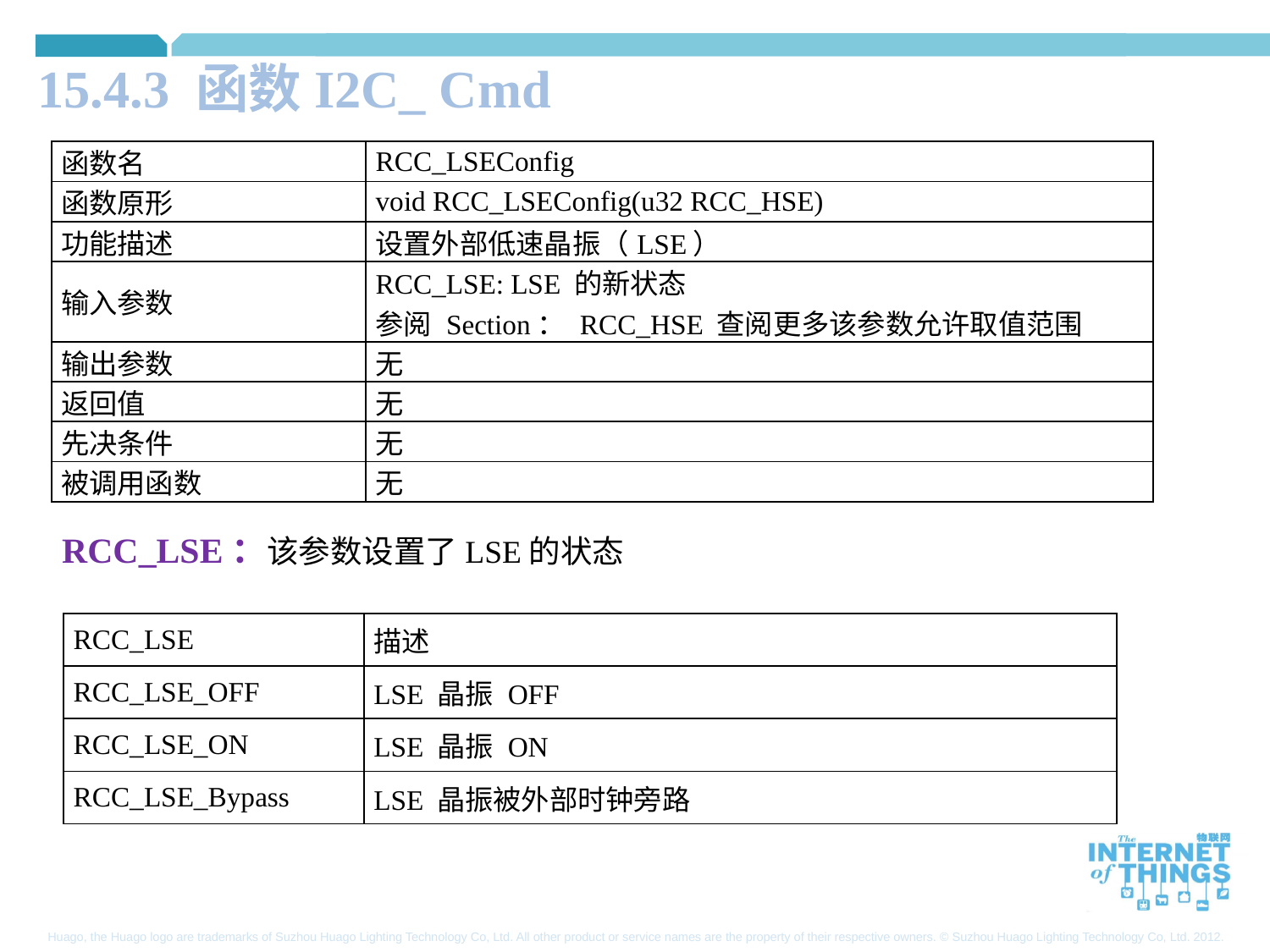

15.4.3 函数I2C_ Cmd
| 函数名 | RCC\_LSEConfig |
| --- | --- |
| 函数原形 | void RCC\_LSEConfig(u32 RCC\_HSE) |
| 功能描述 | 设置外部低速晶振（LSE） |
| 输入参数 | RCC\_LSE: LSE 的新状态 参阅 Section： RCC\_HSE 查阅更多该参数允许取值范围 |
| 输出参数 | 无 |
| 返回值 | 无 |
| 先决条件 | 无 |
| 被调用函数 | 无 |
RCC_LSE：该参数设置了LSE的状态
| RCC\_LSE | 描述 |
| --- | --- |
| RCC\_LSE\_OFF | LSE 晶振 OFF |
| RCC\_LSE\_ON | LSE 晶振 ON |
| RCC\_LSE\_Bypass | LSE 晶振被外部时钟旁路 |